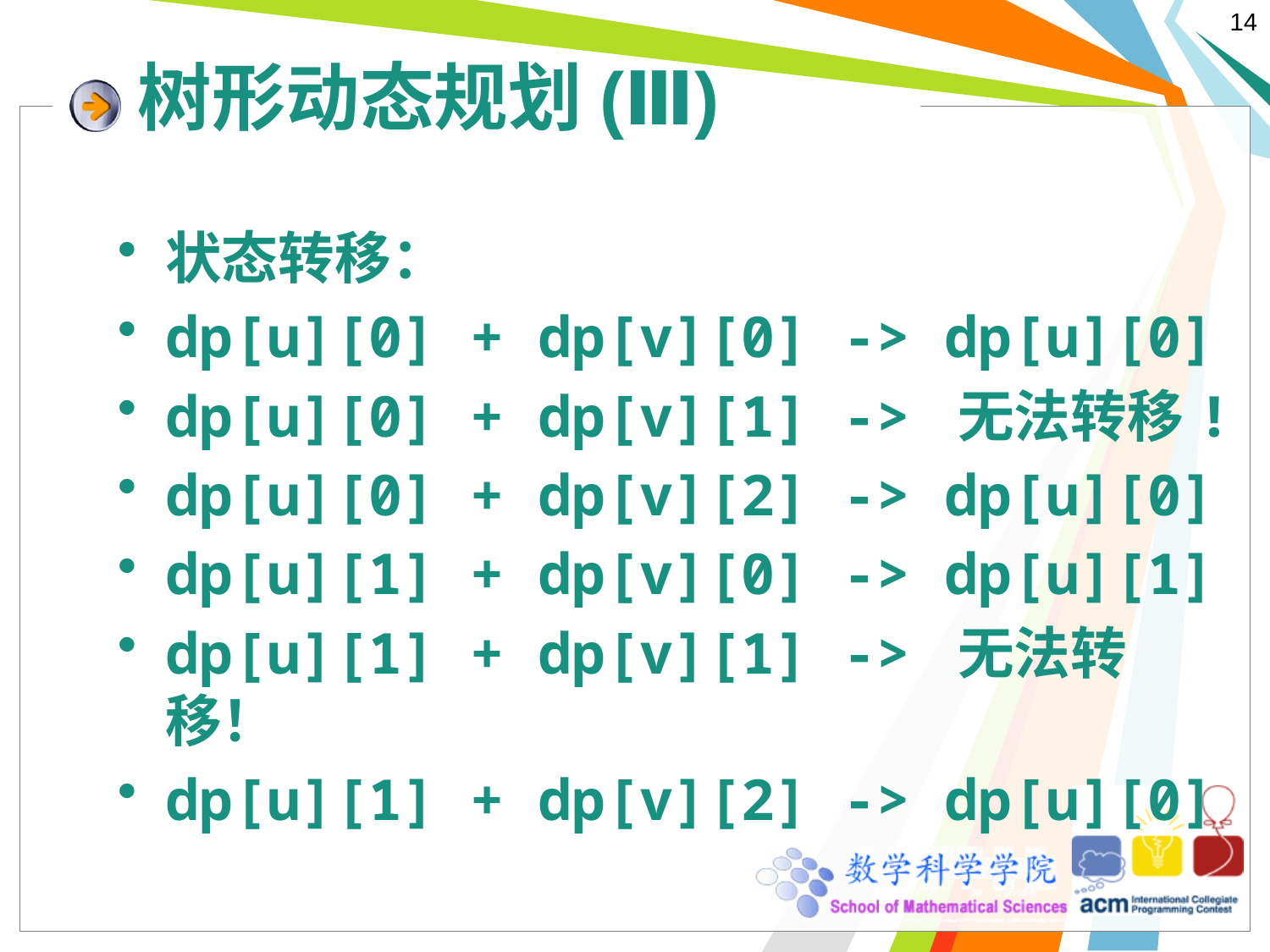

# 树形动态规划(Ⅲ)
状态转移：
dp[u][0] + dp[v][0] -> dp[u][0]
dp[u][0] + dp[v][1] -> 无法转移!
dp[u][0] + dp[v][2] -> dp[u][0]
dp[u][1] + dp[v][0] -> dp[u][1]
dp[u][1] + dp[v][1] -> 无法转移！
dp[u][1] + dp[v][2] -> dp[u][0]